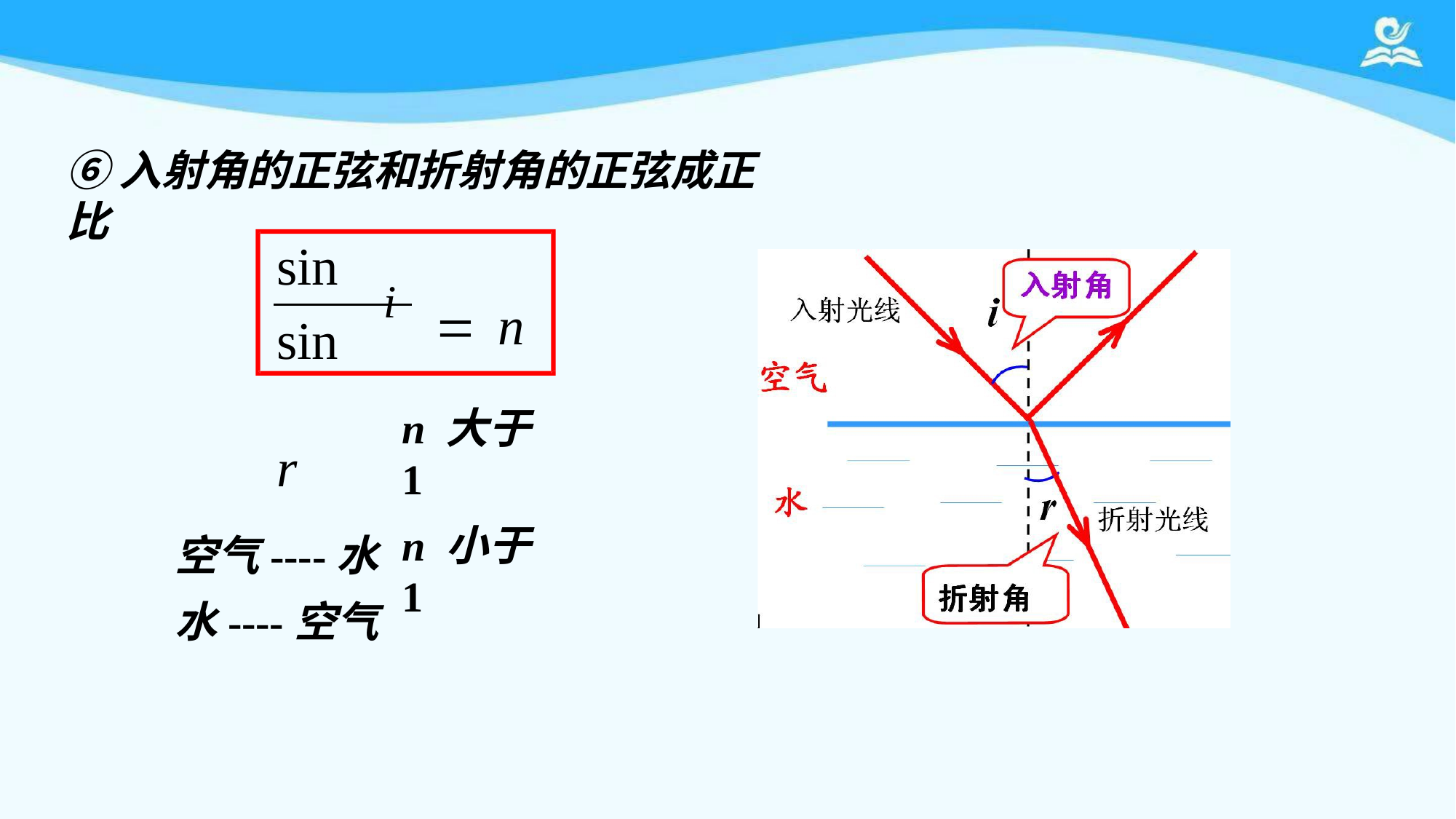

# ⑥入射角的正弦和折射角的正弦成正比

sin

i	=	n

sin	r
空气----水
水----空气
n 大于 1
n 小于 1